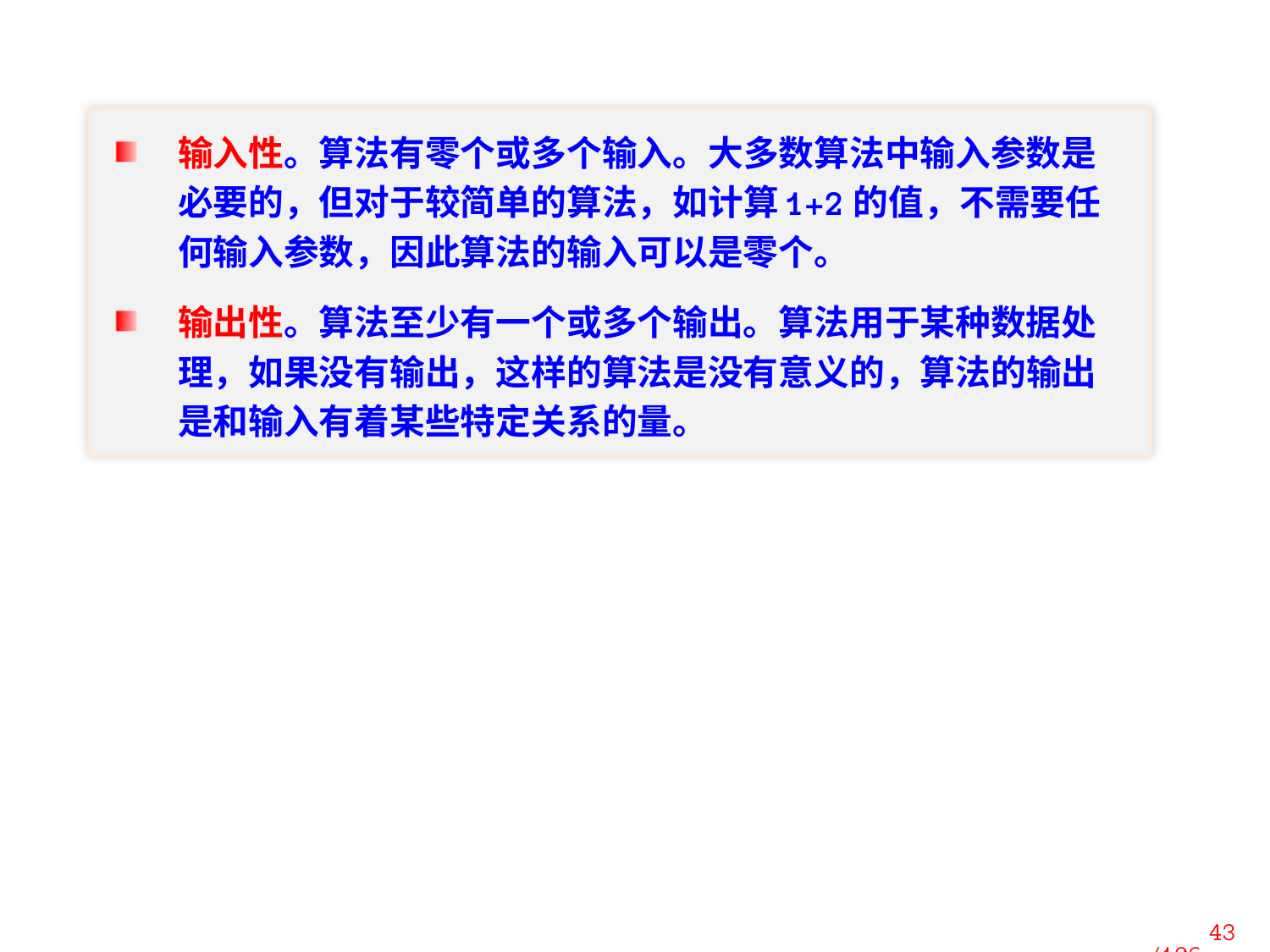

输入性。算法有零个或多个输入。大多数算法中输入参数是必要的，但对于较简单的算法，如计算1+2的值，不需要任何输入参数，因此算法的输入可以是零个。
输出性。算法至少有一个或多个输出。算法用于某种数据处理，如果没有输出，这样的算法是没有意义的，算法的输出是和输入有着某些特定关系的量。
                 43/106